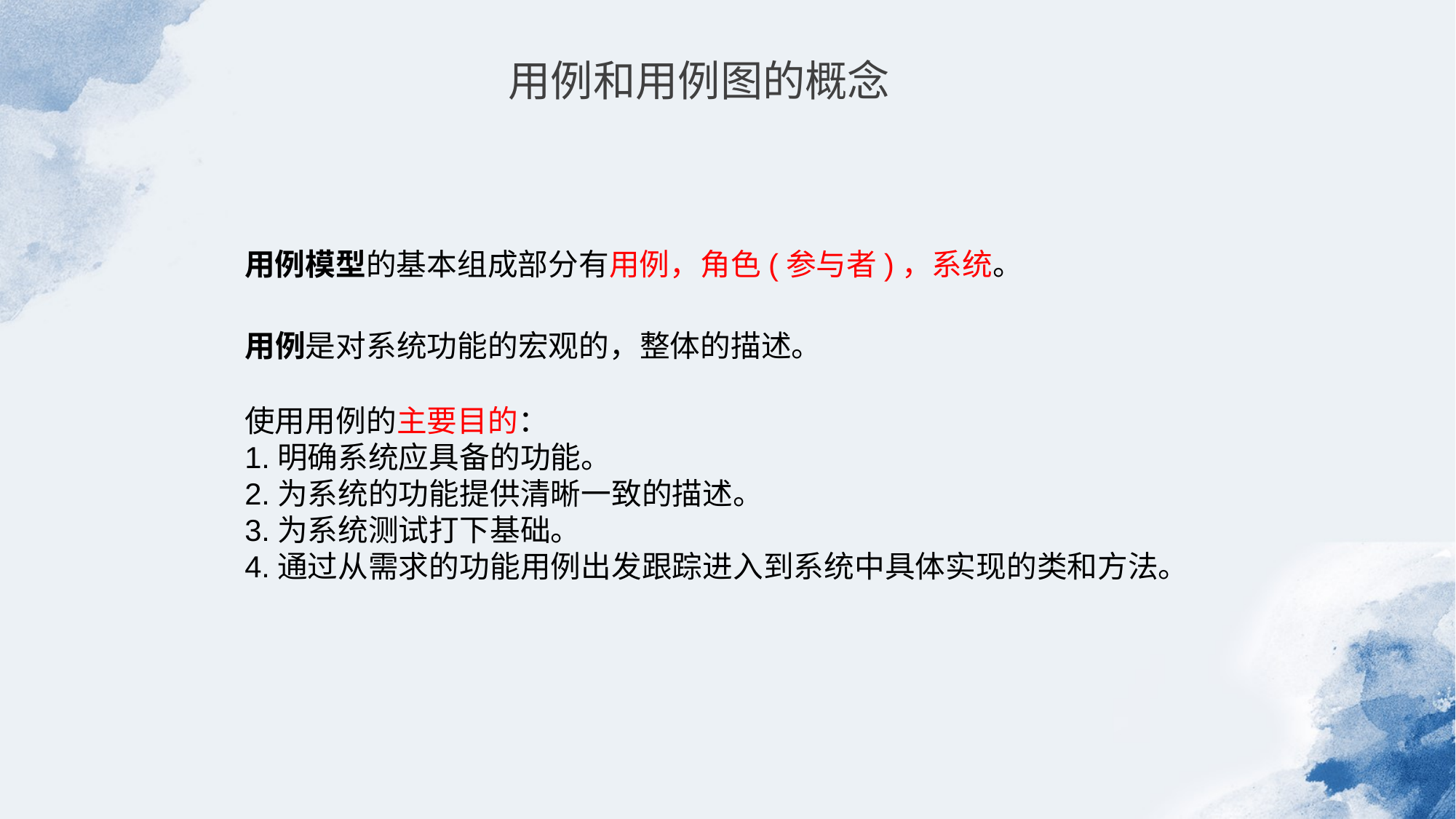

用例和用例图的概念
用例模型的基本组成部分有用例，角色(参与者)，系统。
用例是对系统功能的宏观的，整体的描述。
使用用例的主要目的：
1.明确系统应具备的功能。
2.为系统的功能提供清晰一致的描述。
3.为系统测试打下基础。
4.通过从需求的功能用例出发跟踪进入到系统中具体实现的类和方法。